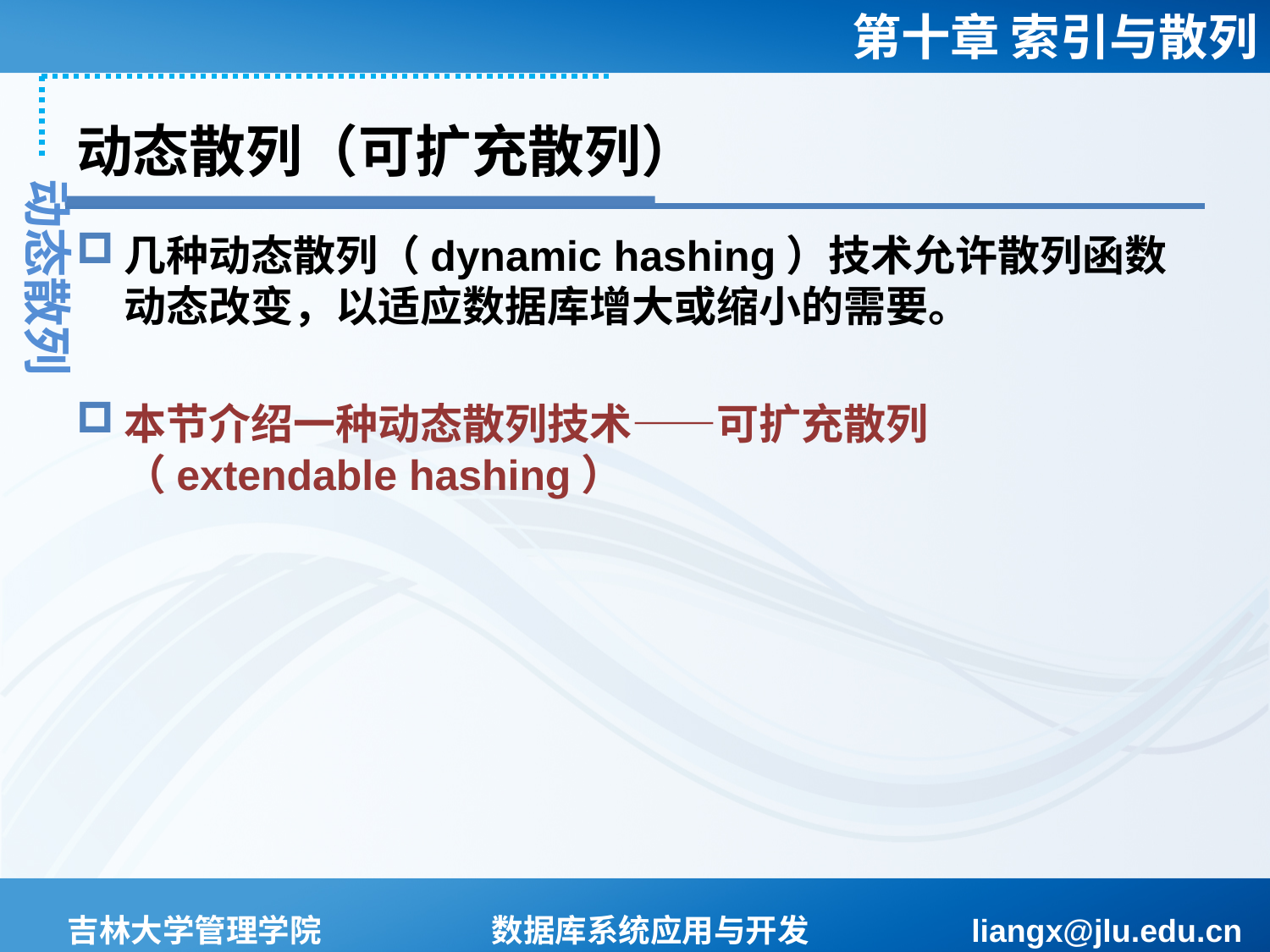

# 动态散列（可扩充散列）
动态散列

几种动态散列（dynamic hashing）技术允许散列函数动态改变，以适应数据库增大或缩小的需要。

本节介绍一种动态散列技术——可扩充散列（extendable hashing）